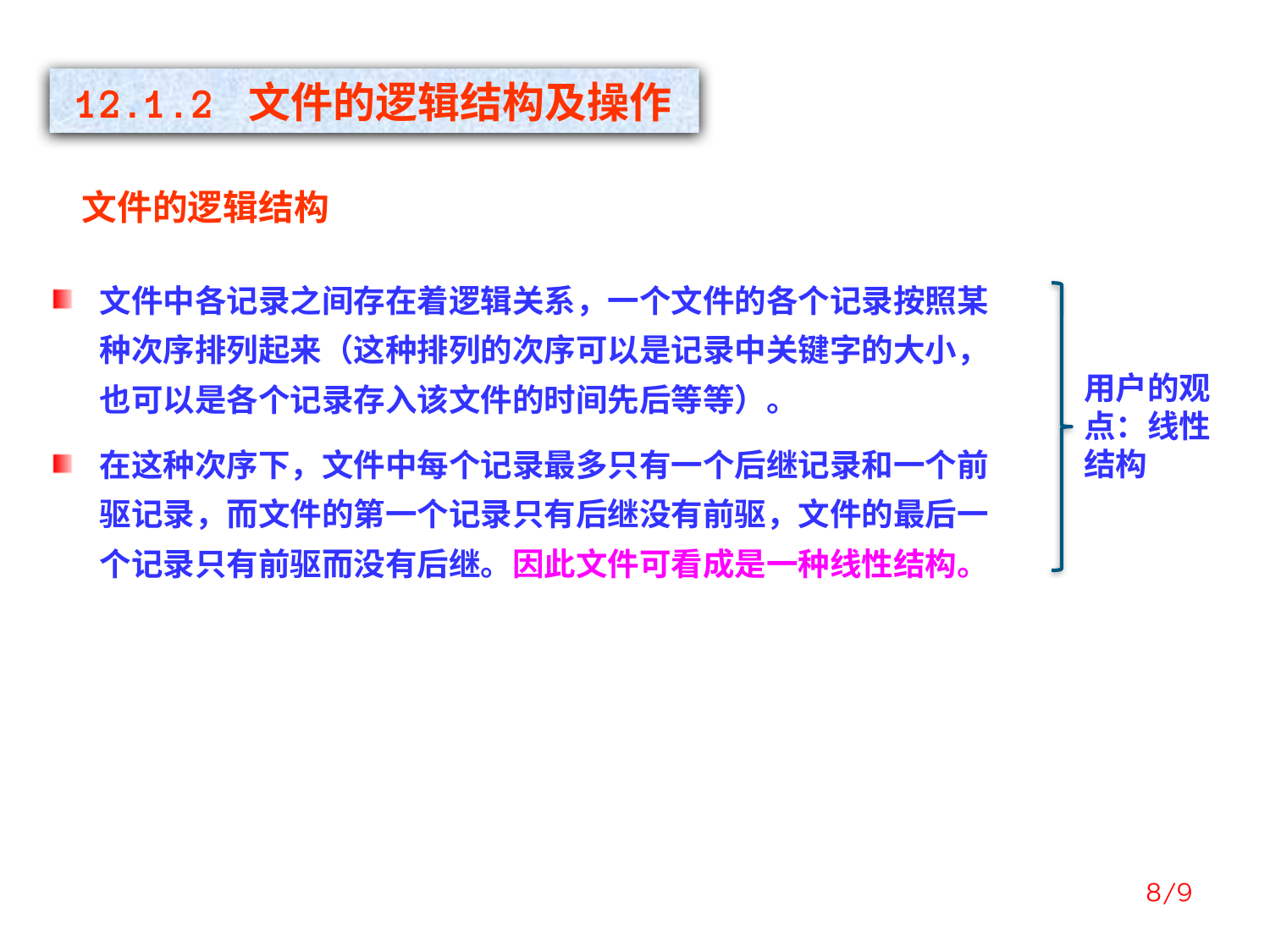

12.1.2 文件的逻辑结构及操作
文件的逻辑结构
文件中各记录之间存在着逻辑关系，一个文件的各个记录按照某种次序排列起来（这种排列的次序可以是记录中关键字的大小，也可以是各个记录存入该文件的时间先后等等）。
在这种次序下，文件中每个记录最多只有一个后继记录和一个前驱记录，而文件的第一个记录只有后继没有前驱，文件的最后一个记录只有前驱而没有后继。因此文件可看成是一种线性结构。

用户的观点：线性结构
8/9